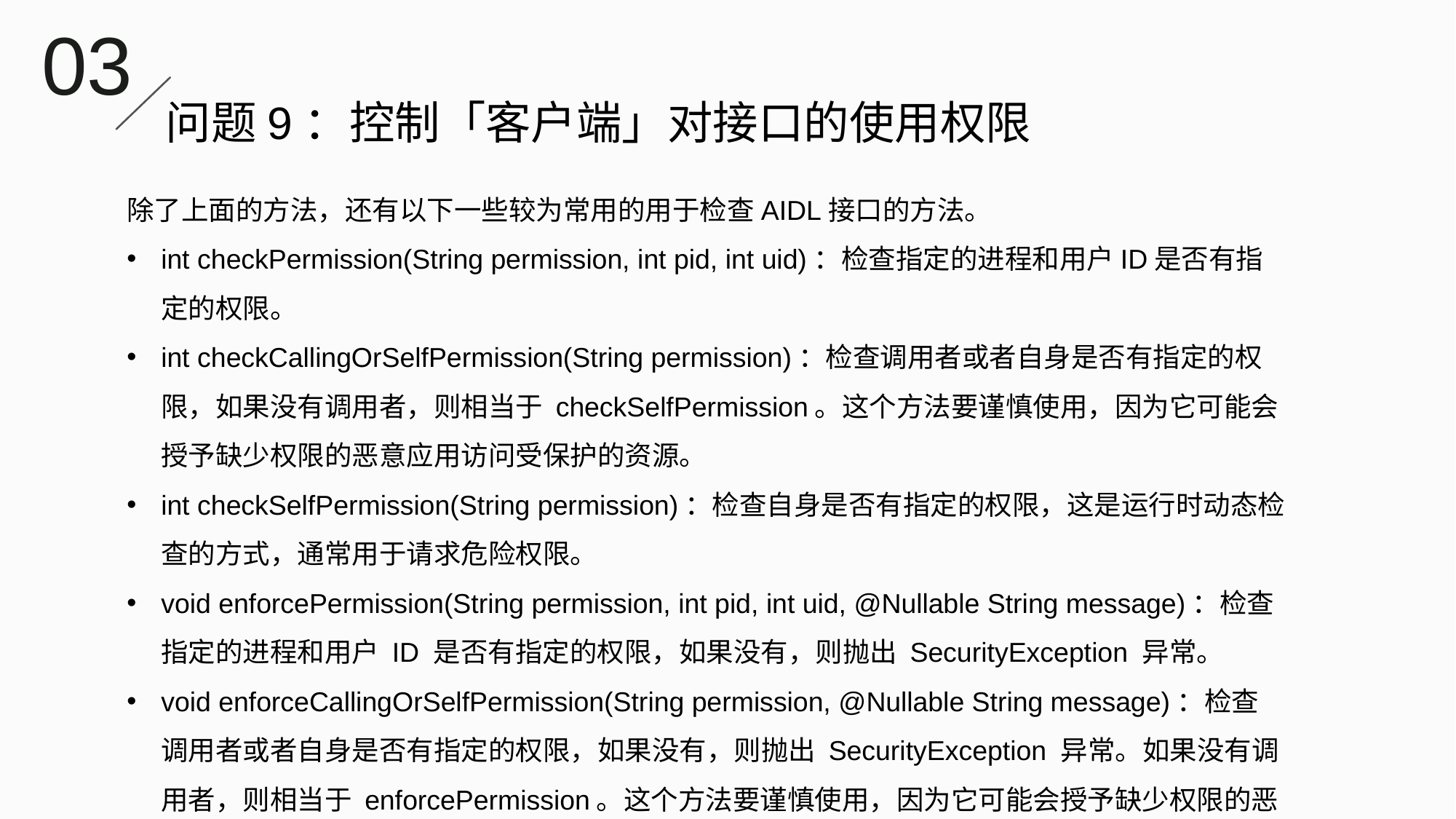

03
问题9：控制「客户端」对接口的使用权限

除了上面的方法，还有以下一些较为常用的用于检查AIDL接口的方法。
int checkPermission(String permission, int pid, int uid)：检查指定的进程和用户ID是否有指定的权限。
int checkCallingOrSelfPermission(String permission)：检查调用者或者自身是否有指定的权限，如果没有调用者，则相当于 checkSelfPermission。这个方法要谨慎使用，因为它可能会授予缺少权限的恶意应用访问受保护的资源。
int checkSelfPermission(String permission)：检查自身是否有指定的权限，这是运行时动态检查的方式，通常用于请求危险权限。
void enforcePermission(String permission, int pid, int uid, @Nullable String message)：检查指定的进程和用户 ID 是否有指定的权限，如果没有，则抛出 SecurityException 异常。
void enforceCallingOrSelfPermission(String permission, @Nullable String message)：检查调用者或者自身是否有指定的权限，如果没有，则抛出 SecurityException 异常。如果没有调用者，则相当于 enforcePermission。这个方法要谨慎使用，因为它可能会授予缺少权限的恶意应用访问受保护的资源。